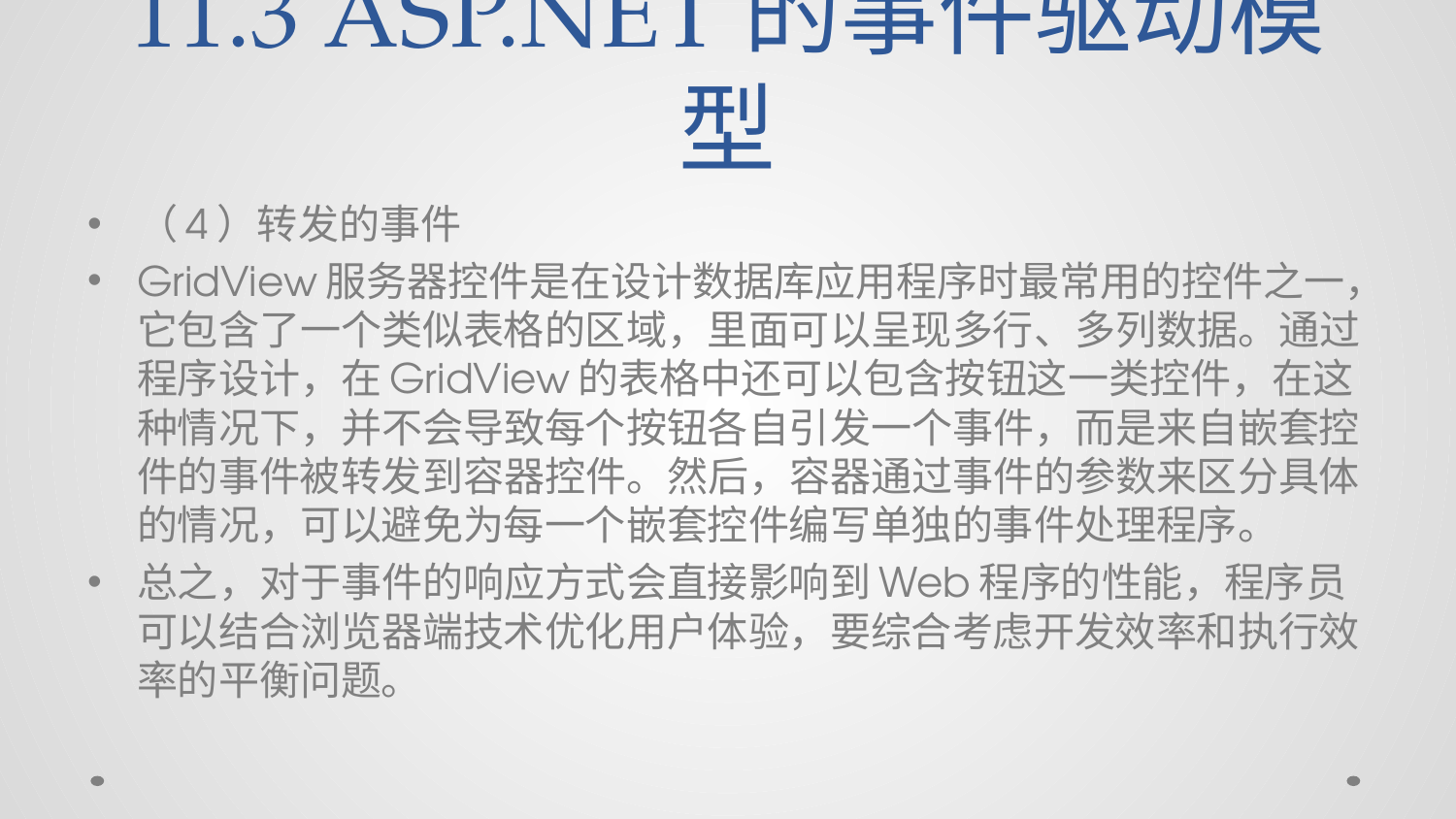

# 11.3 ASP.NET的事件驱动模型
（4）转发的事件
GridView服务器控件是在设计数据库应用程序时最常用的控件之一，它包含了一个类似表格的区域，里面可以呈现多行、多列数据。通过程序设计，在GridView的表格中还可以包含按钮这一类控件，在这种情况下，并不会导致每个按钮各自引发一个事件，而是来自嵌套控件的事件被转发到容器控件。然后，容器通过事件的参数来区分具体的情况，可以避免为每一个嵌套控件编写单独的事件处理程序。
总之，对于事件的响应方式会直接影响到Web程序的性能，程序员可以结合浏览器端技术优化用户体验，要综合考虑开发效率和执行效率的平衡问题。